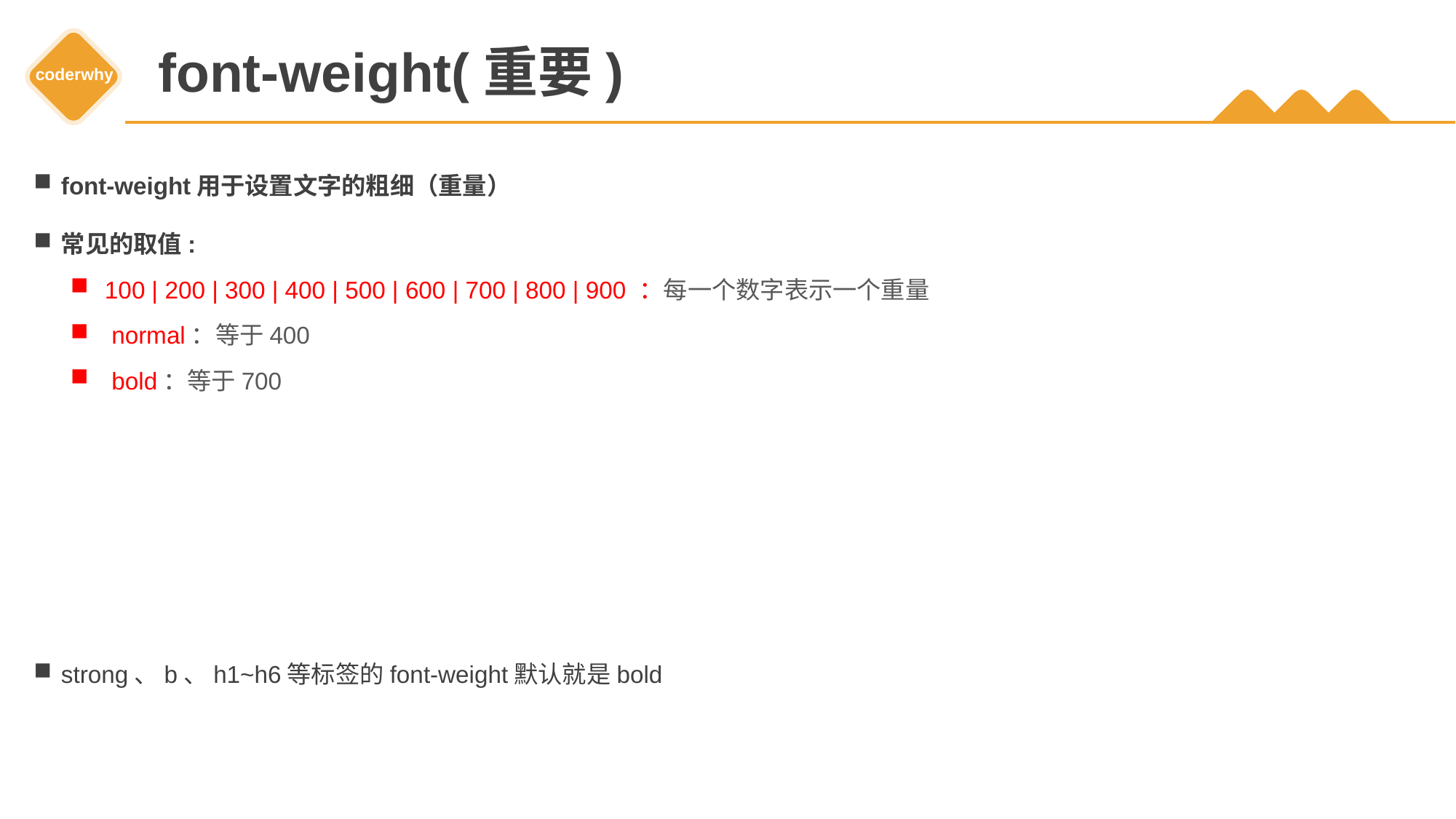

# font-weight(重要)
font-weight用于设置文字的粗细（重量）
常见的取值:
100 | 200 | 300 | 400 | 500 | 600 | 700 | 800 | 900 ：每一个数字表示一个重量
normal：等于400
bold：等于700

strong、b、h1~h6等标签的font-weight默认就是bold